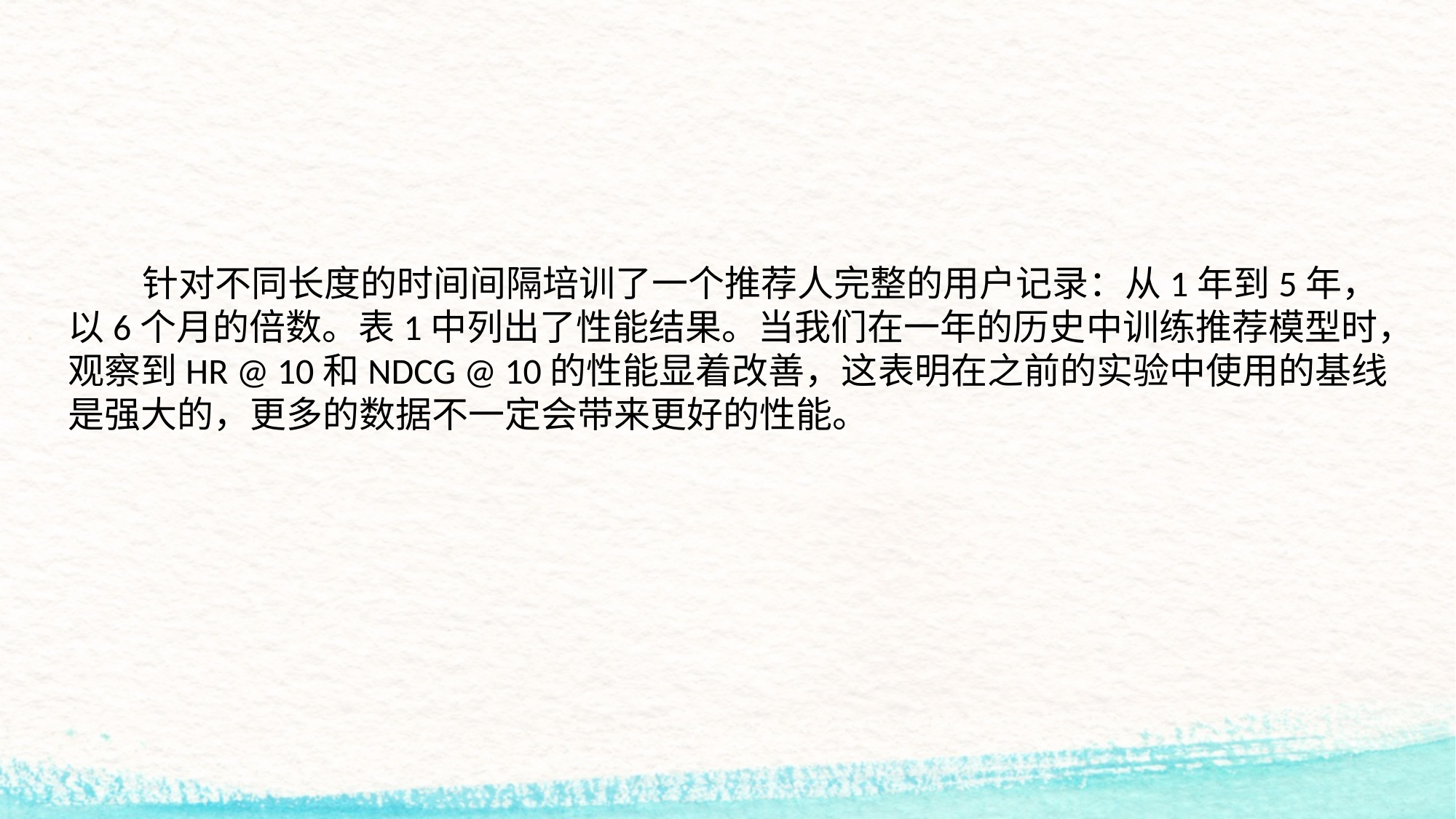

针对不同长度的时间间隔培训了一个推荐人完整的用户记录：从1年到5年，以6个月的倍数。表1中列出了性能结果。当我们在一年的历史中训练推荐模型时，观察到HR @ 10和NDCG @ 10的性能显着改善，这表明在之前的实验中使用的基线 是强大的，更多的数据不一定会带来更好的性能。